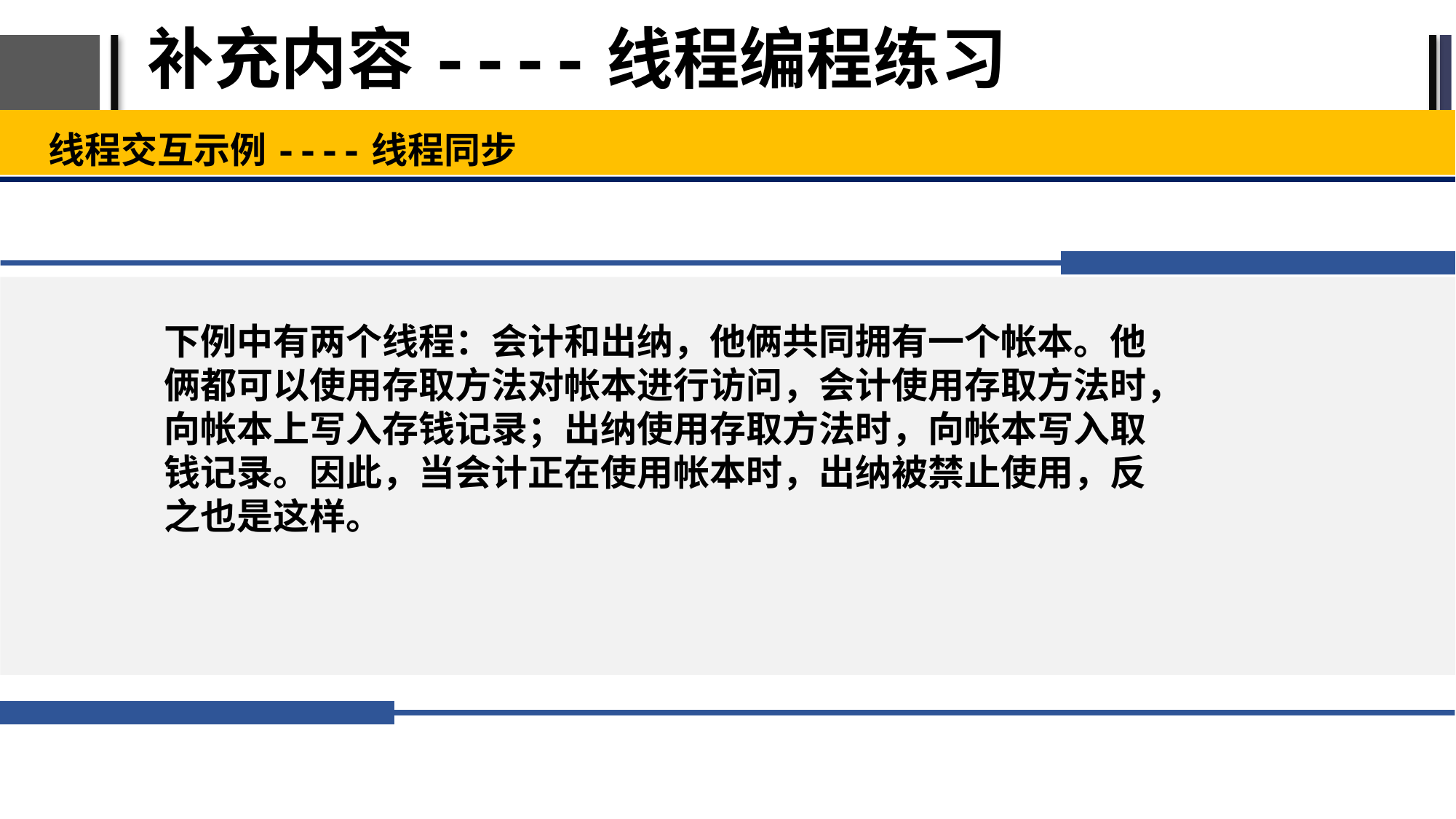

# 补充内容----线程编程练习

线程交互示例----线程同步

下例中有两个线程：会计和出纳，他俩共同拥有一个帐本。他俩都可以使用存取方法对帐本进行访问，会计使用存取方法时，向帐本上写入存钱记录；出纳使用存取方法时，向帐本写入取钱记录。因此，当会计正在使用帐本时，出纳被禁止使用，反之也是这样。